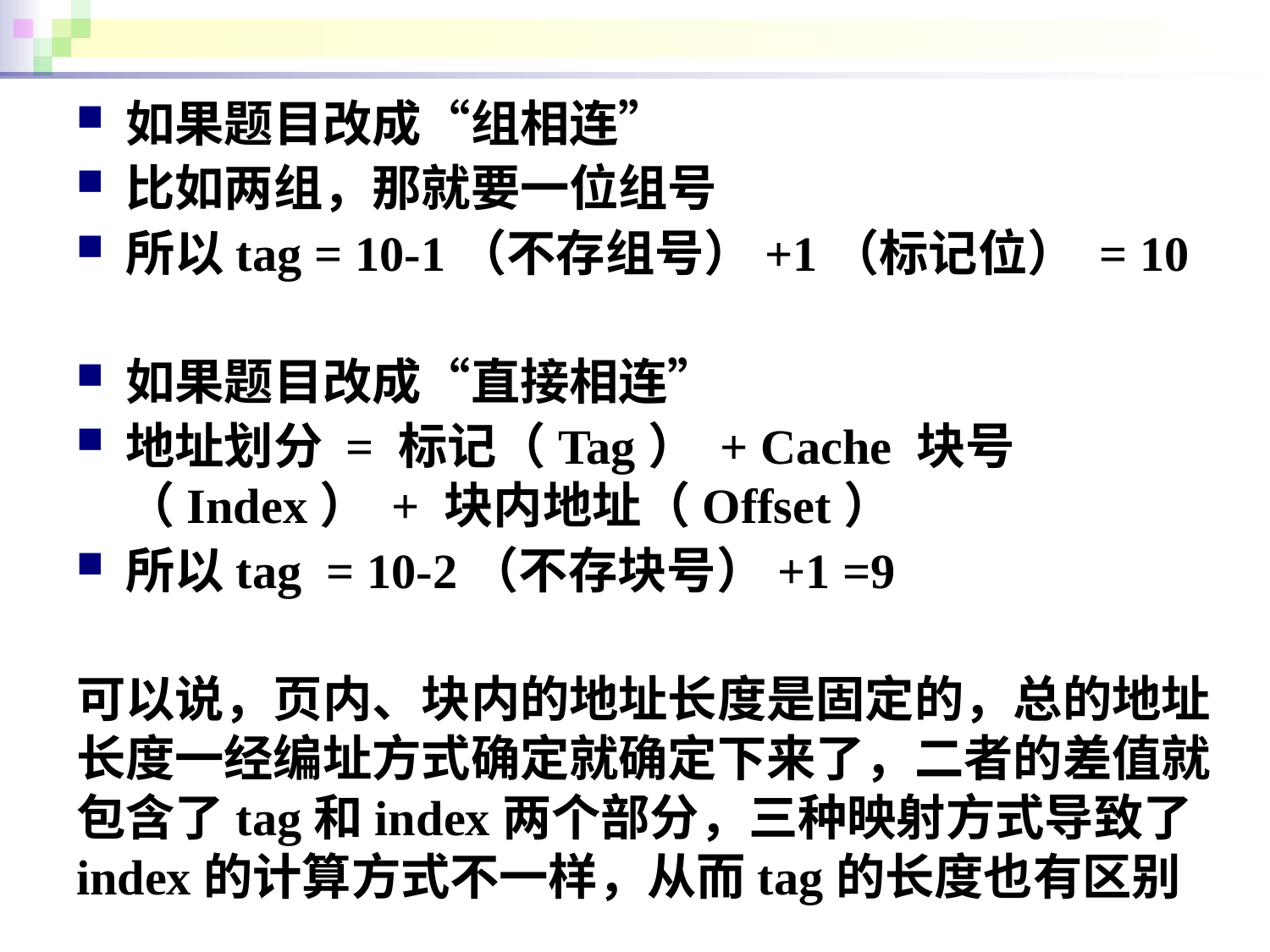

#
如果题目改成“组相连”
比如两组，那就要一位组号
所以tag = 10-1（不存组号）+1（标记位） = 10

如果题目改成“直接相连”
地址划分 = 标记（Tag） + Cache 块号（Index） + 块内地址（Offset）
所以tag  = 10-2（不存块号）+1 =9

可以说，页内、块内的地址长度是固定的，总的地址长度一经编址方式确定就确定下来了，二者的差值就包含了tag和index两个部分，三种映射方式导致了index的计算方式不一样，从而tag的长度也有区别
10